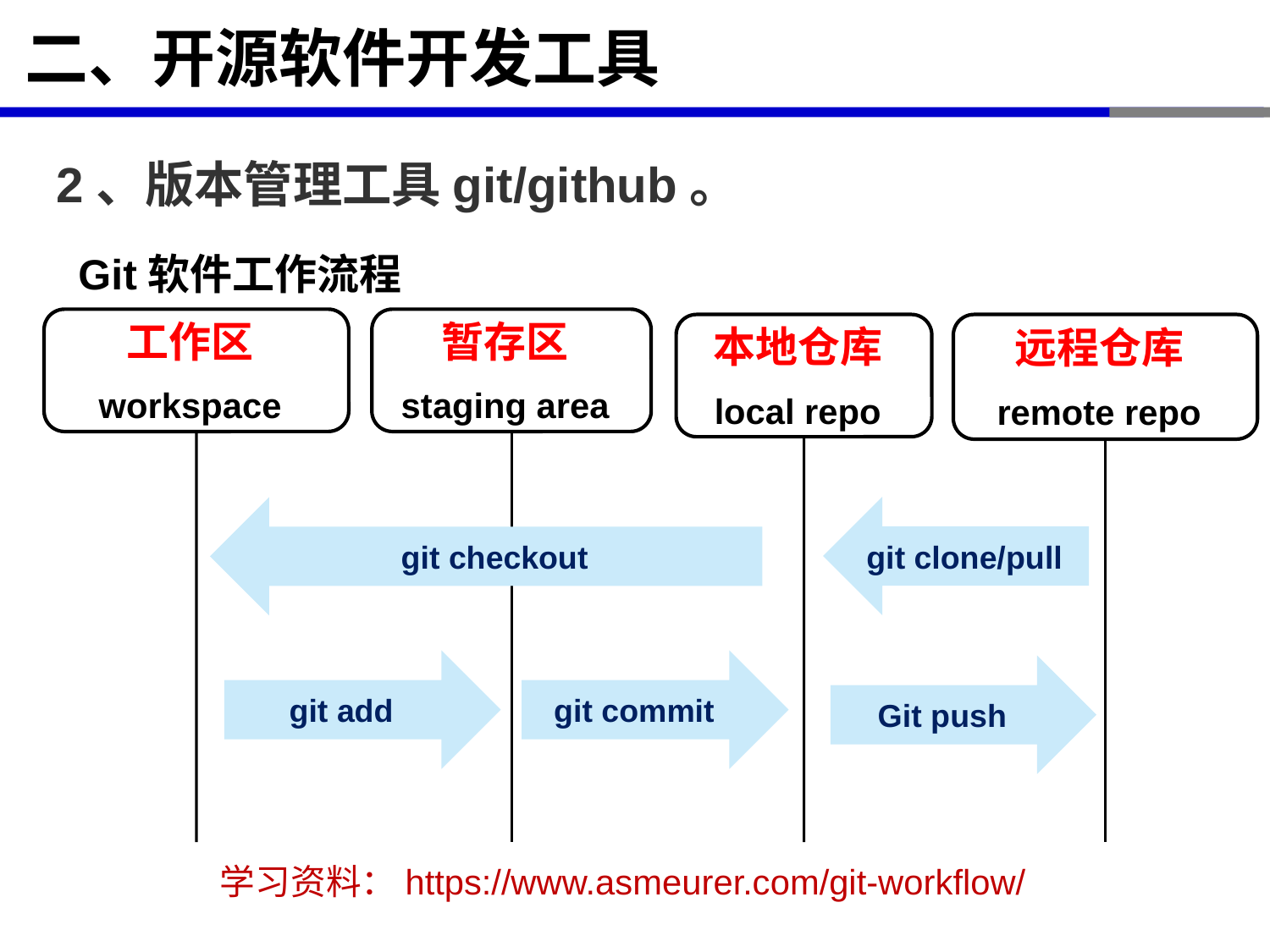

# 二、开源软件开发工具
2、版本管理工具git/github。
Git软件工作流程
工作区
workspace
暂存区
staging area
远程仓库
remote repo
本地仓库
local repo
git clone/pull
git checkout
git add
git commit
Git push
学习资料：https://www.asmeurer.com/git-workflow/